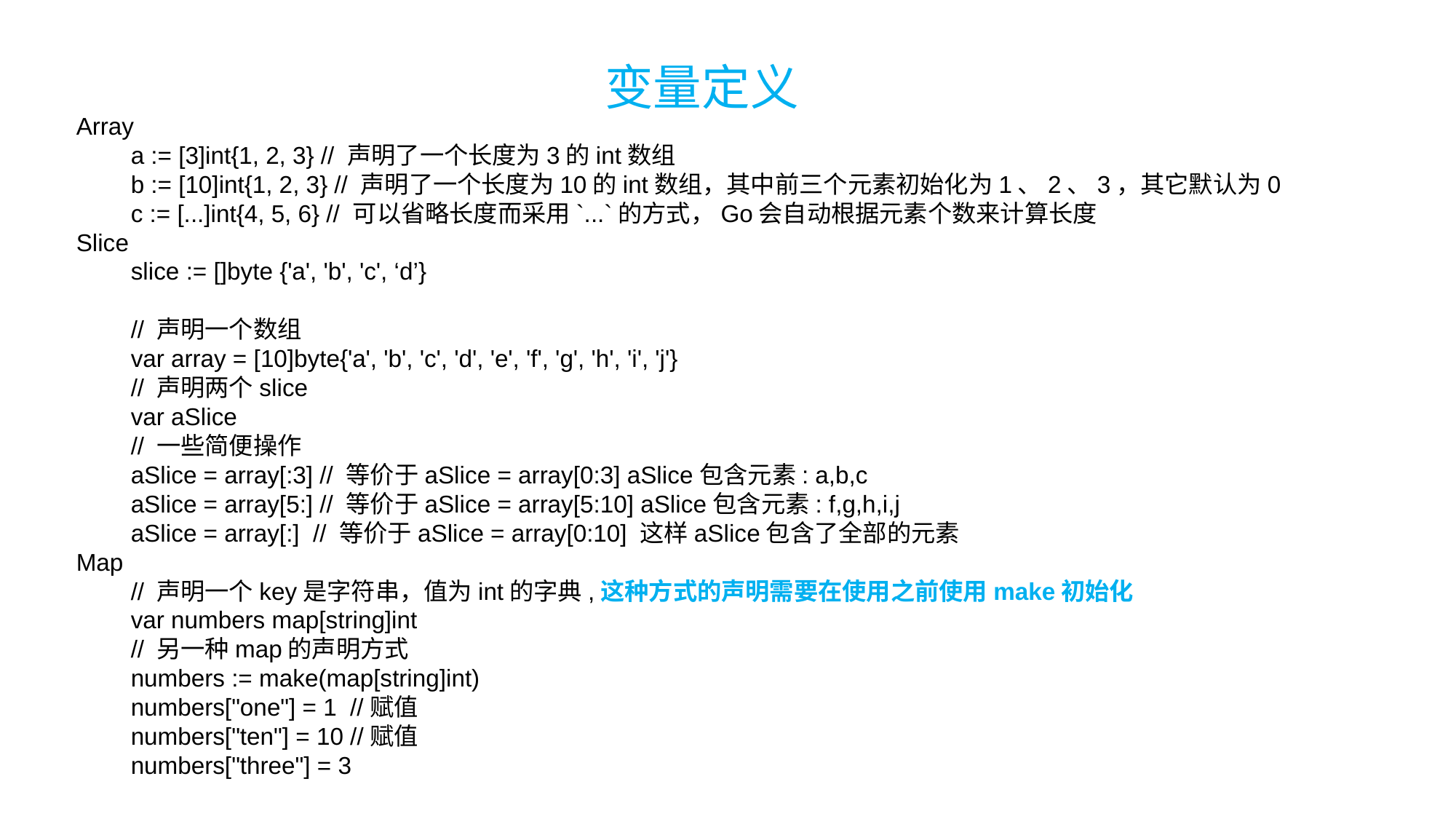

变量定义
Array
a := [3]int{1, 2, 3} // 声明了一个长度为3的int数组
b := [10]int{1, 2, 3} // 声明了一个长度为10的int数组，其中前三个元素初始化为1、2、3，其它默认为0
c := [...]int{4, 5, 6} // 可以省略长度而采用`...`的方式，Go会自动根据元素个数来计算长度
Slice
slice := []byte {'a', 'b', 'c', ‘d’}

// 声明一个数组
var array = [10]byte{'a', 'b', 'c', 'd', 'e', 'f', 'g', 'h', 'i', 'j'}
// 声明两个slice
var aSlice
// 一些简便操作
aSlice = array[:3] // 等价于aSlice = array[0:3] aSlice包含元素: a,b,c
aSlice = array[5:] // 等价于aSlice = array[5:10] aSlice包含元素: f,g,h,i,j
aSlice = array[:]  // 等价于aSlice = array[0:10] 这样aSlice包含了全部的元素
Map
// 声明一个key是字符串，值为int的字典,这种方式的声明需要在使用之前使用make初始化
var numbers map[string]int
// 另一种map的声明方式
numbers := make(map[string]int)
numbers["one"] = 1  //赋值
numbers["ten"] = 10 //赋值
numbers["three"] = 3